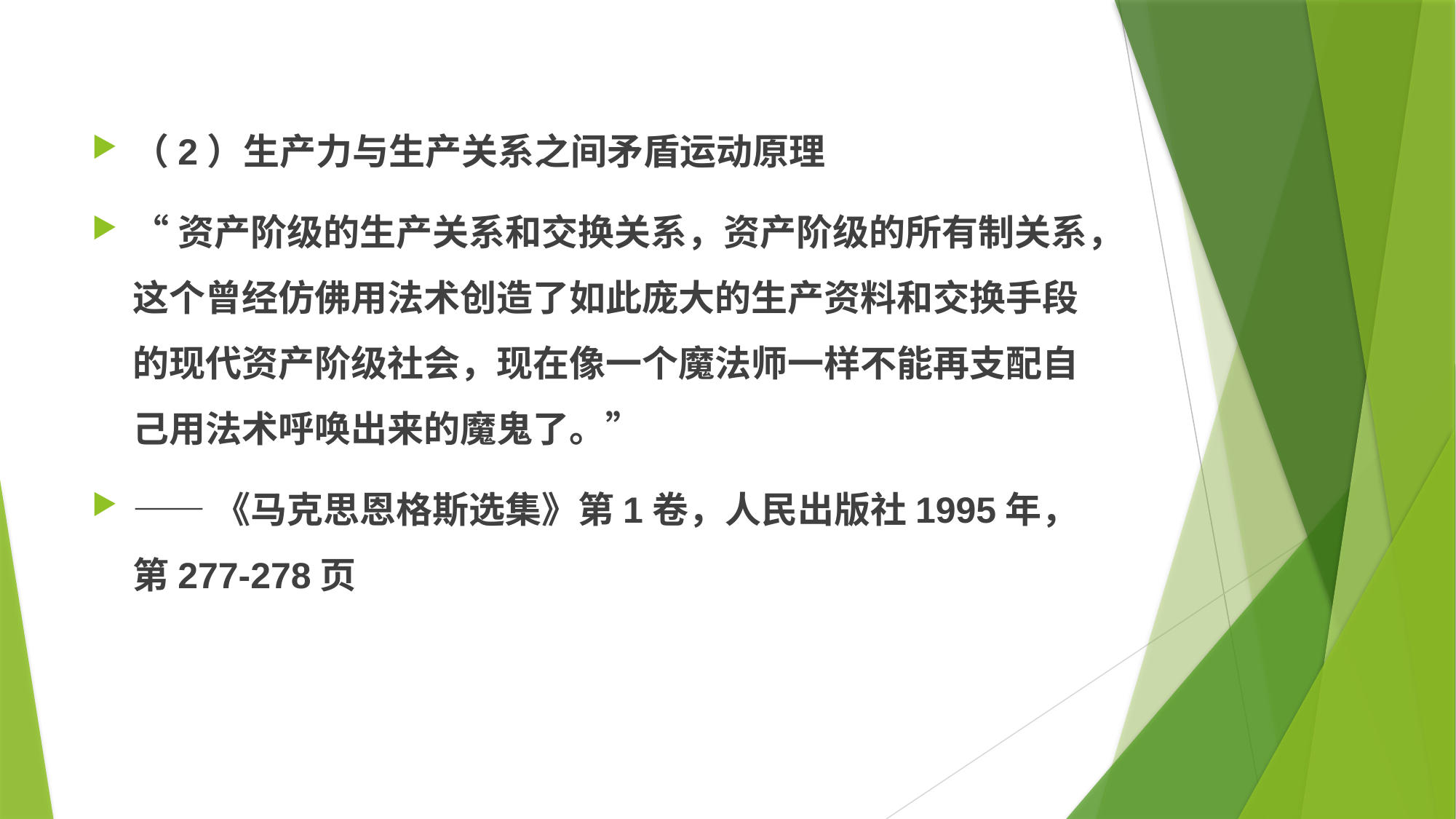

（2）生产力与生产关系之间矛盾运动原理
“资产阶级的生产关系和交换关系，资产阶级的所有制关系，这个曾经仿佛用法术创造了如此庞大的生产资料和交换手段的现代资产阶级社会，现在像一个魔法师一样不能再支配自己用法术呼唤出来的魔鬼了。”
——《马克思恩格斯选集》第1卷，人民出版社1995年，第277-278页